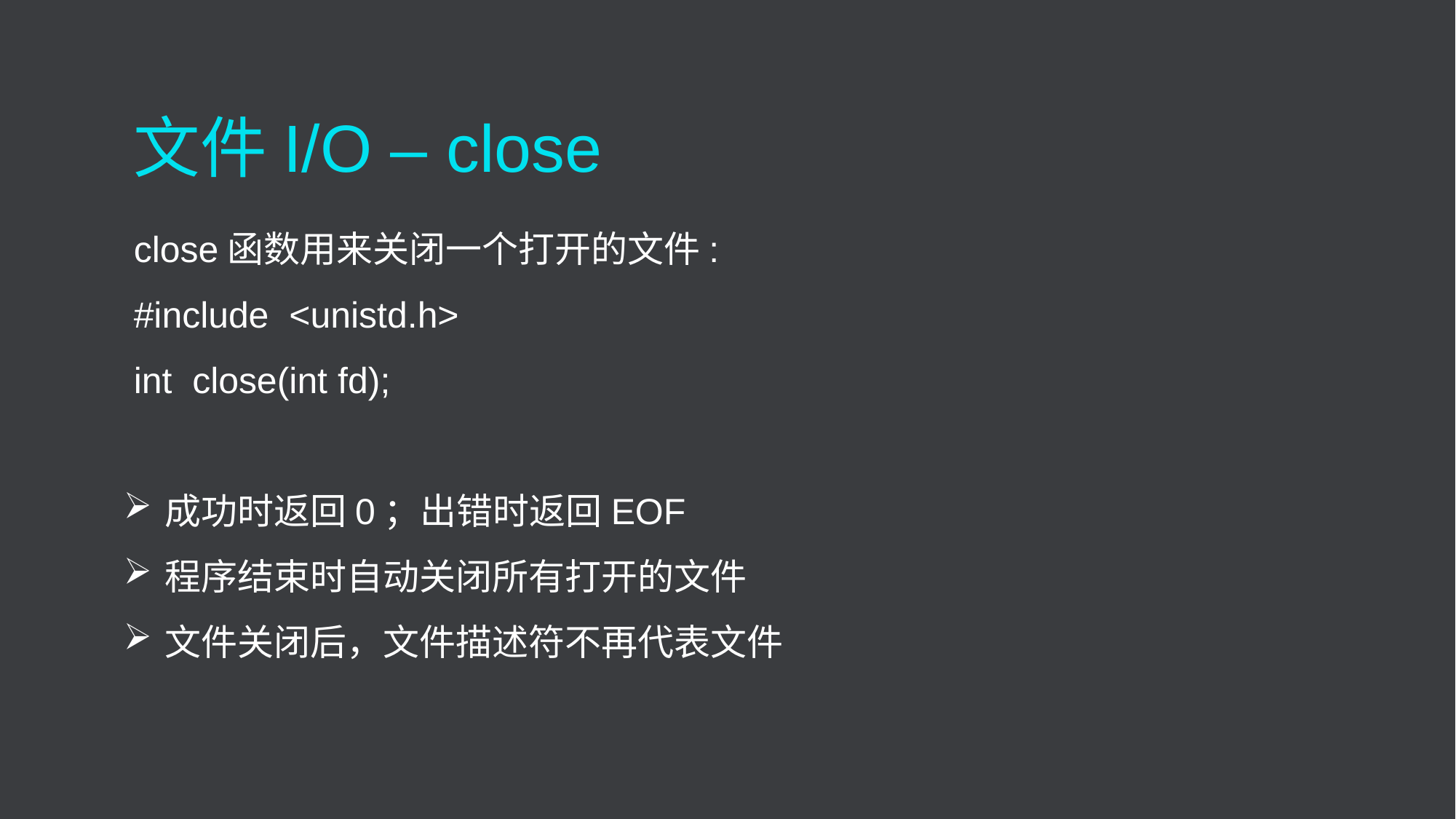

文件I/O – close
 close函数用来关闭一个打开的文件:
 #include  <unistd.h>
 int  close(int fd);

成功时返回0；出错时返回EOF
程序结束时自动关闭所有打开的文件
文件关闭后，文件描述符不再代表文件